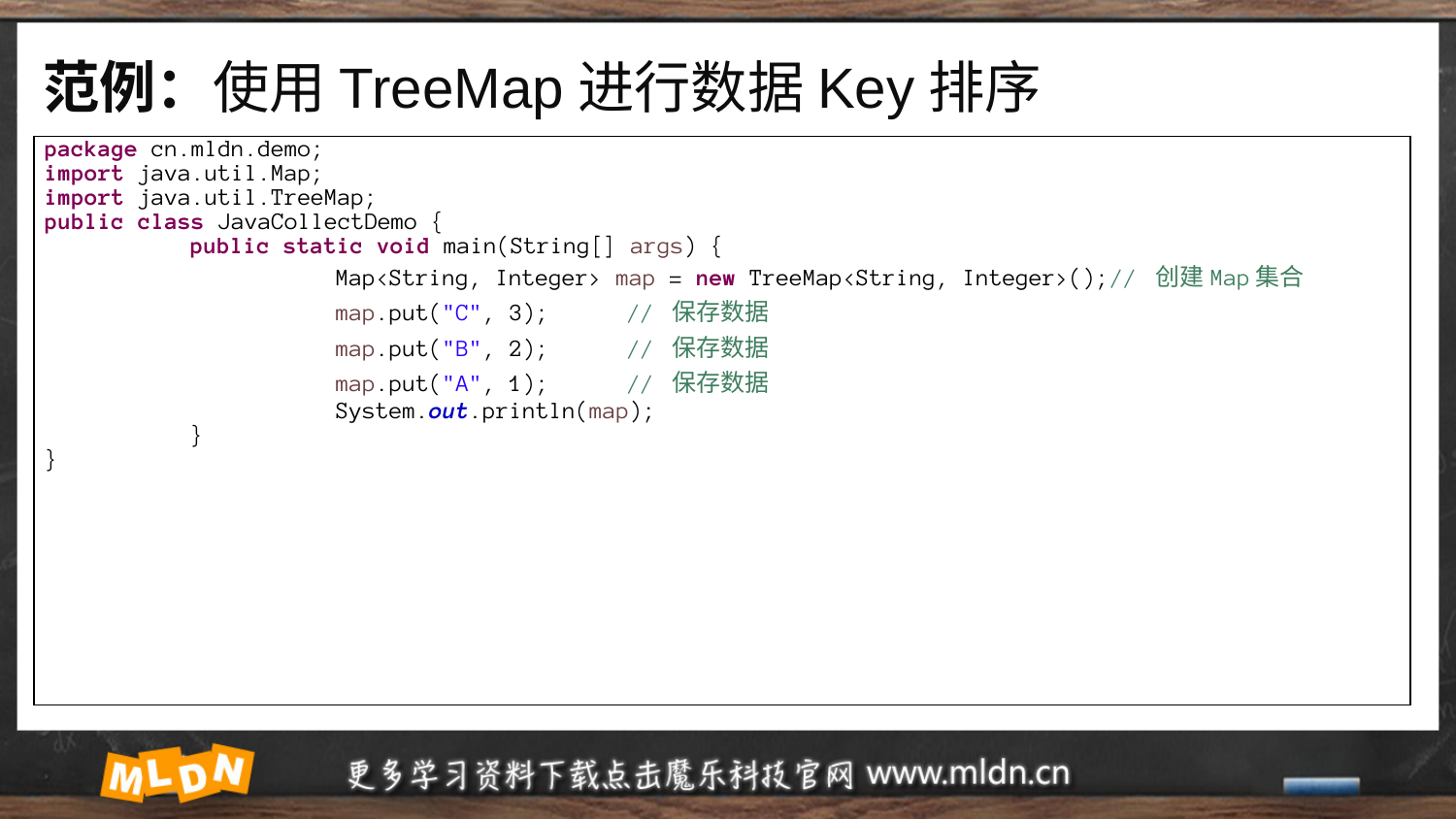

# 范例：使用TreeMap进行数据Key排序
| package cn.mldn.demo; import java.util.Map; import java.util.TreeMap; public class JavaCollectDemo { public static void main(String[] args) { Map<String, Integer> map = new TreeMap<String, Integer>();// 创建Map集合 map.put("C", 3); // 保存数据 map.put("B", 2); // 保存数据 map.put("A", 1); // 保存数据 System.out.println(map); } } |
| --- |